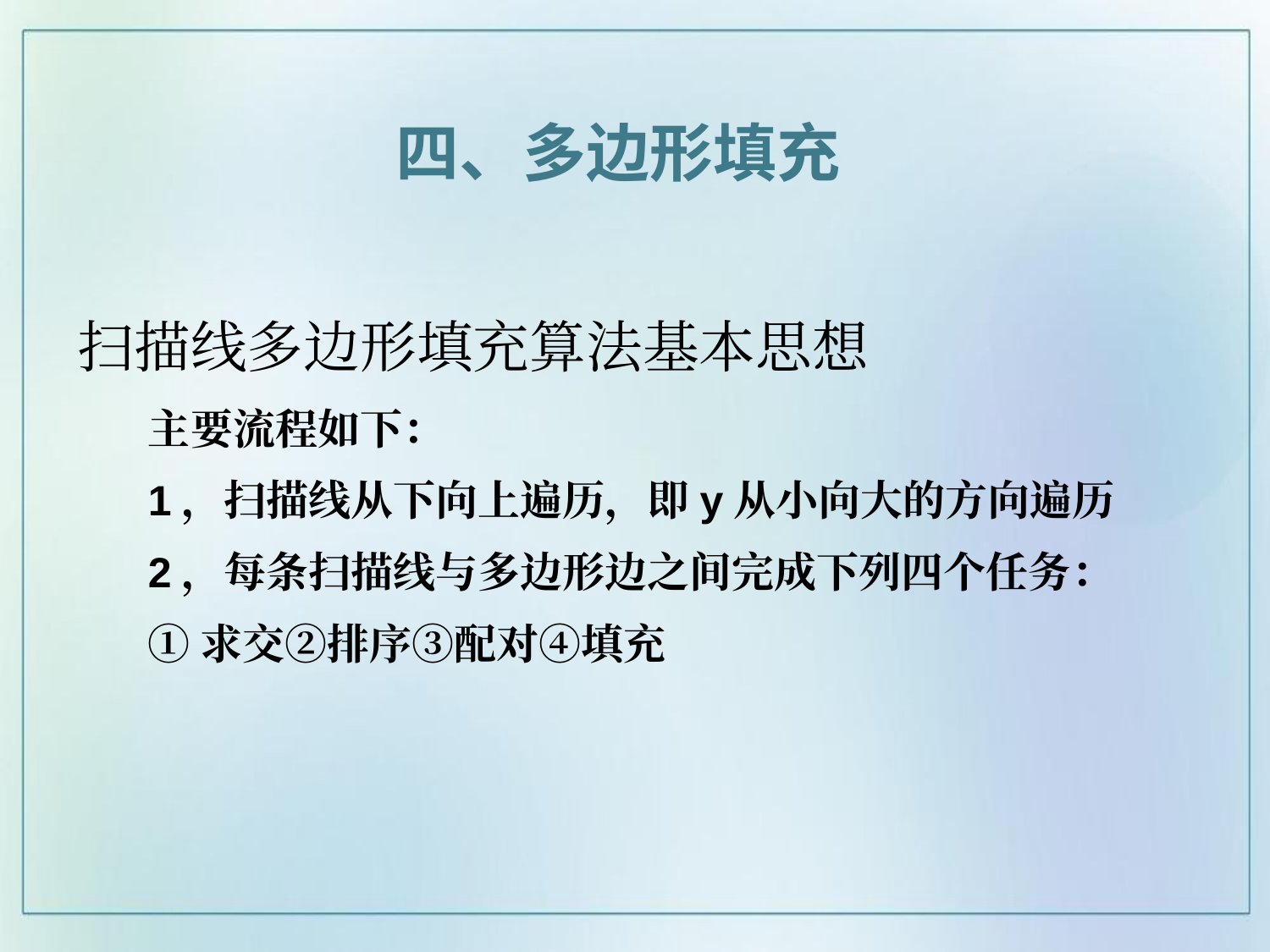

四、多边形填充
# 扫描线多边形填充算法基本思想
主要流程如下：
1，扫描线从下向上遍历，即y从小向大的方向遍历
2，每条扫描线与多边形边之间完成下列四个任务：
①求交②排序③配对④填充